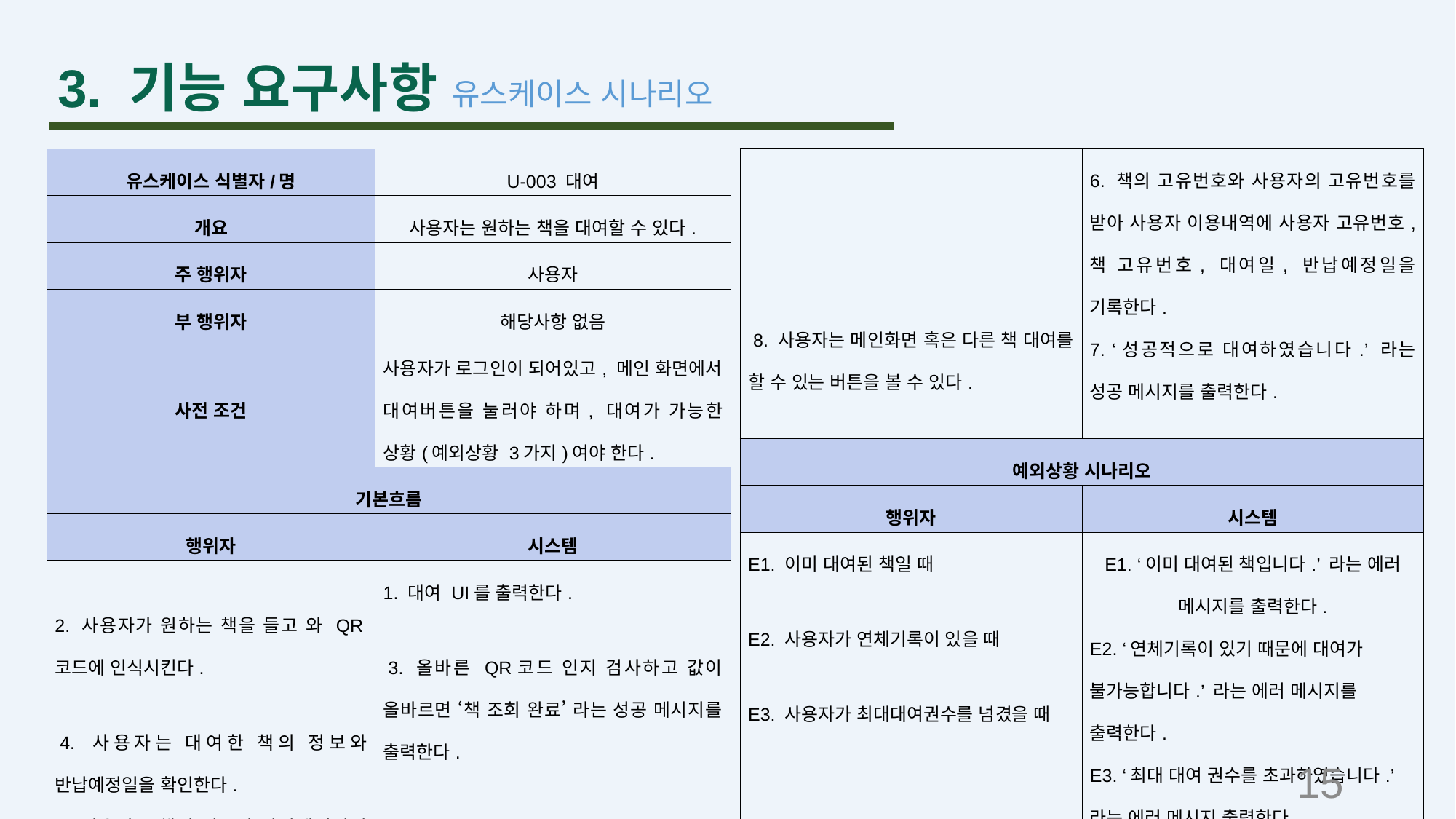

3. 기능 요구사항
유스케이스 시나리오

| 8. 사용자는 메인화면 혹은 다른 책 대여를 할 수 있는 버튼을 볼 수 있다. | 6. 책의 고유번호와 사용자의 고유번호를 받아 사용자 이용내역에 사용자 고유번호, 책 고유번호, 대여일, 반납예정일을 기록한다. 7. ‘성공적으로 대여하였습니다.’ 라는 성공 메시지를 출력한다. |
| --- | --- |
| 예외상황 시나리오 |  |
| 행위자 | 시스템 |
| E1. 이미 대여된 책일 때   E2. 사용자가 연체기록이 있을 때   E3. 사용자가 최대대여권수를 넘겼을 때 | E1. ‘이미 대여된 책입니다.’ 라는 에러 메시지를 출력한다. E2. ‘연체기록이 있기 때문에 대여가 불가능합니다.’ 라는 에러 메시지를 출력한다. E3. ‘최대 대여 권수를 초과하였습니다.’ 라는 에러 메시지 출력한다. |
| 사후조건 | 해당사항 없음 |
| 유스케이스 식별자/명 | U-003 대여 |
| --- | --- |
| 개요 | 사용자는 원하는 책을 대여할 수 있다. |
| 주 행위자 | 사용자 |
| 부 행위자 | 해당사항 없음 |
| 사전 조건 | 사용자가 로그인이 되어있고, 메인 화면에서 대여버튼을 눌러야 하며, 대여가 가능한 상황(예외상황 3가지)여야 한다. |
| 기본흐름 |  |
| 행위자 | 시스템 |
| 2. 사용자가 원하는 책을 들고 와 QR코드에 인식시킨다.  4. 사용자는 대여한 책의 정보와 반납예정일을 확인한다. 5. 사용자는 책의 정보와 반납예정일이 맞다고 판단하면 대여 버튼을 눌러 대여를 완료한다. | 1. 대여 UI를 출력한다.    3. 올바른 QR코드 인지 검사하고 값이 올바르면 ‘책 조회 완료’ 라는 성공 메시지를 출력한다. |
15